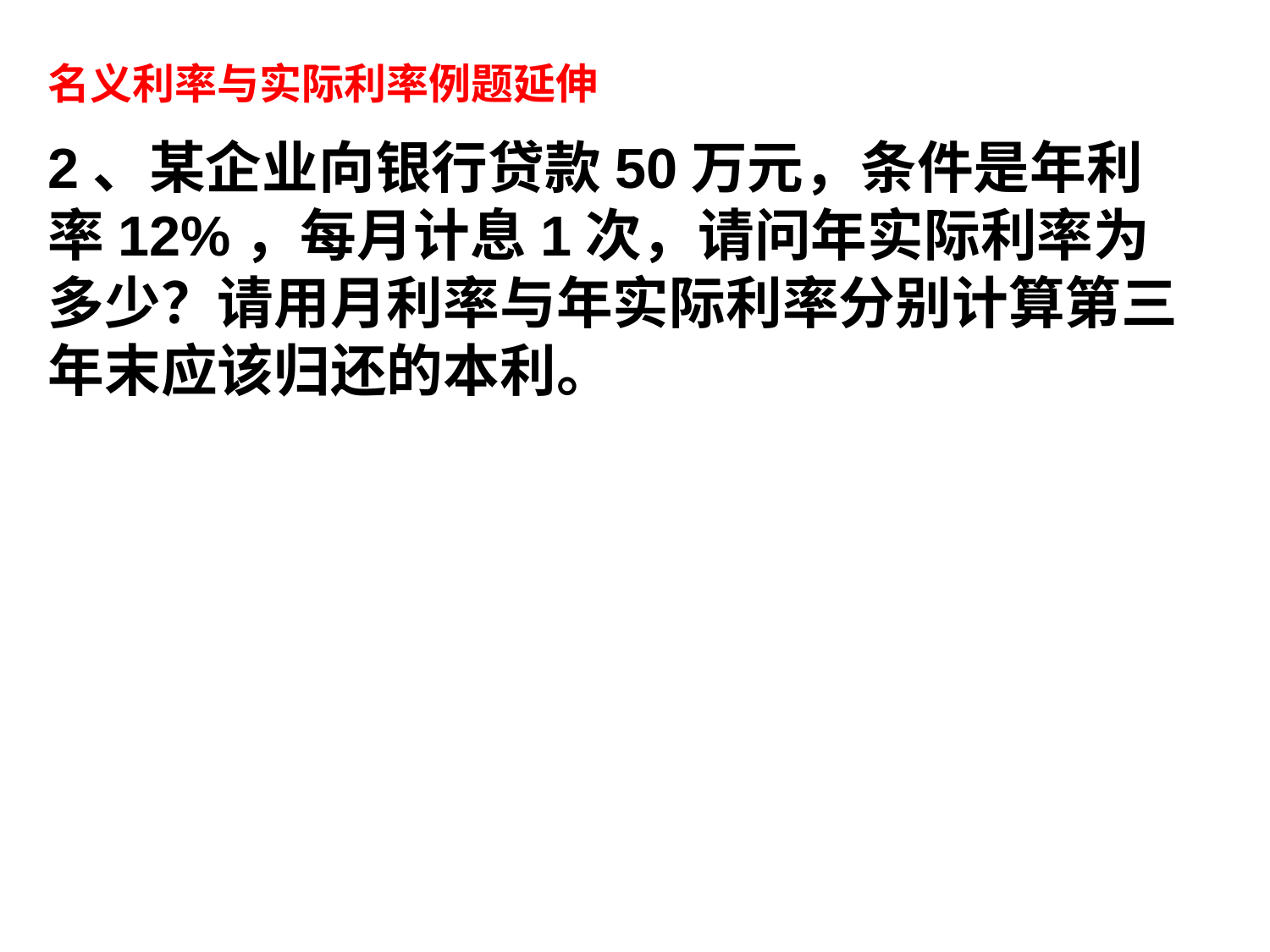

名义利率与实际利率例题延伸
2、某企业向银行贷款50万元，条件是年利率12%，每月计息1次，请问年实际利率为多少？请用月利率与年实际利率分别计算第三年末应该归还的本利。